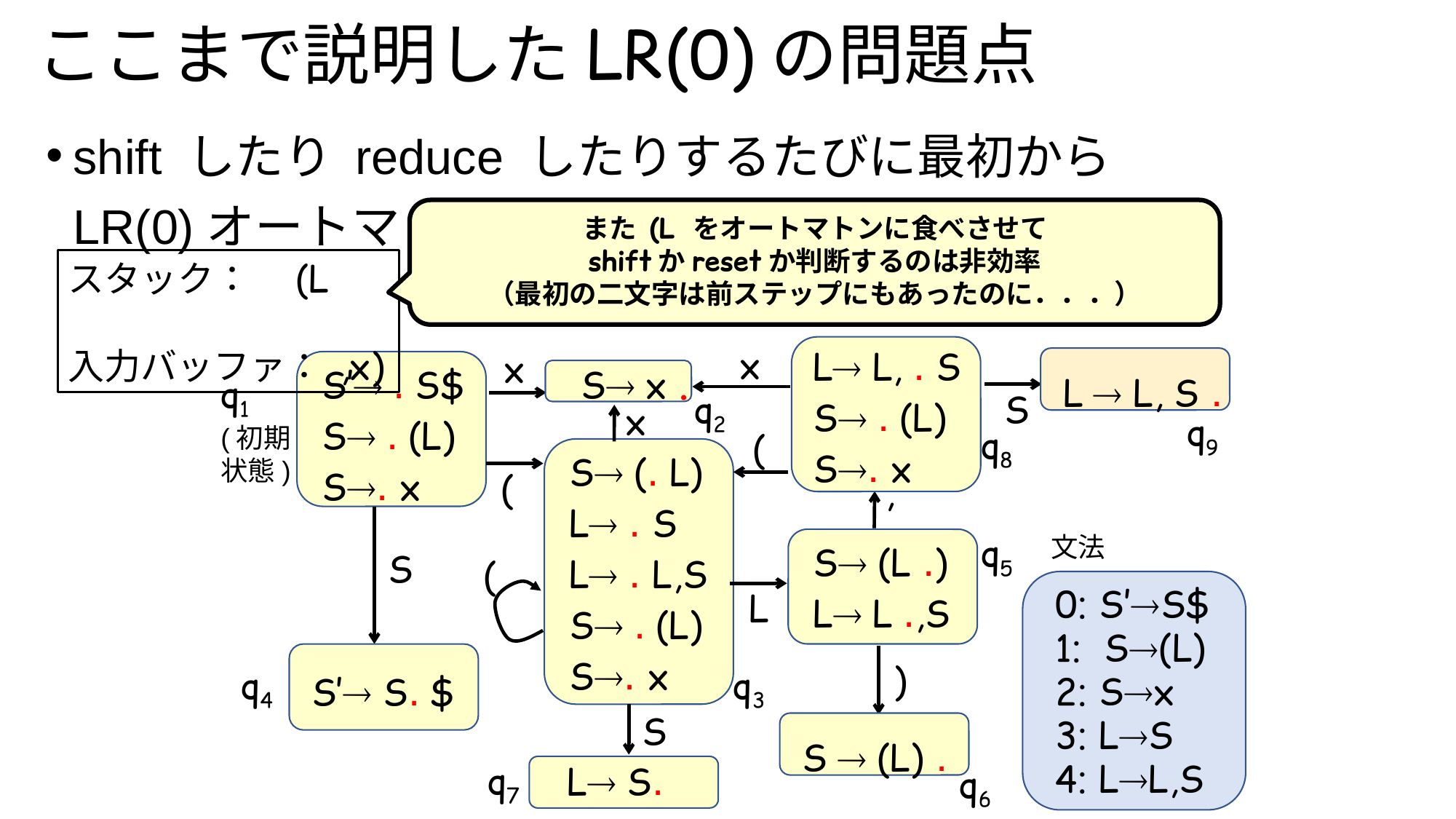

# ここまで説明したLR(0)の問題点
shift したり reduce したりするたびに最初から
LR(0)オートマトンを走らせ直すのは非効率的
また (L をオートマトンに食べさせて
shiftかresetか判断するのは非効率
（最初の二文字は前ステップにもあったのに．．．）
スタック：　(L  　　
入力バッファ： ,x)
L→ L, . S
S→ . (L)
S→. x

x
x

L → L, S .
S’→ . S$
S→ . (L)
S→. x
S→ x .

x

q1
(初期
状態)
q2
S
q9
q8
(
S→ (. L)
L→ . S
L→ . L,S
S→ . (L)
S→. x

(
,
文法
q5
S→ (L .)
L→ L .,S

S
(
 0: S’→S$
 1:  S→(L)
 2: S→x
 3: L→S
 4: L→L,S
L

S’→ S. $
)
q3
q4
S

S → (L) .
L→ S.
q7

q6